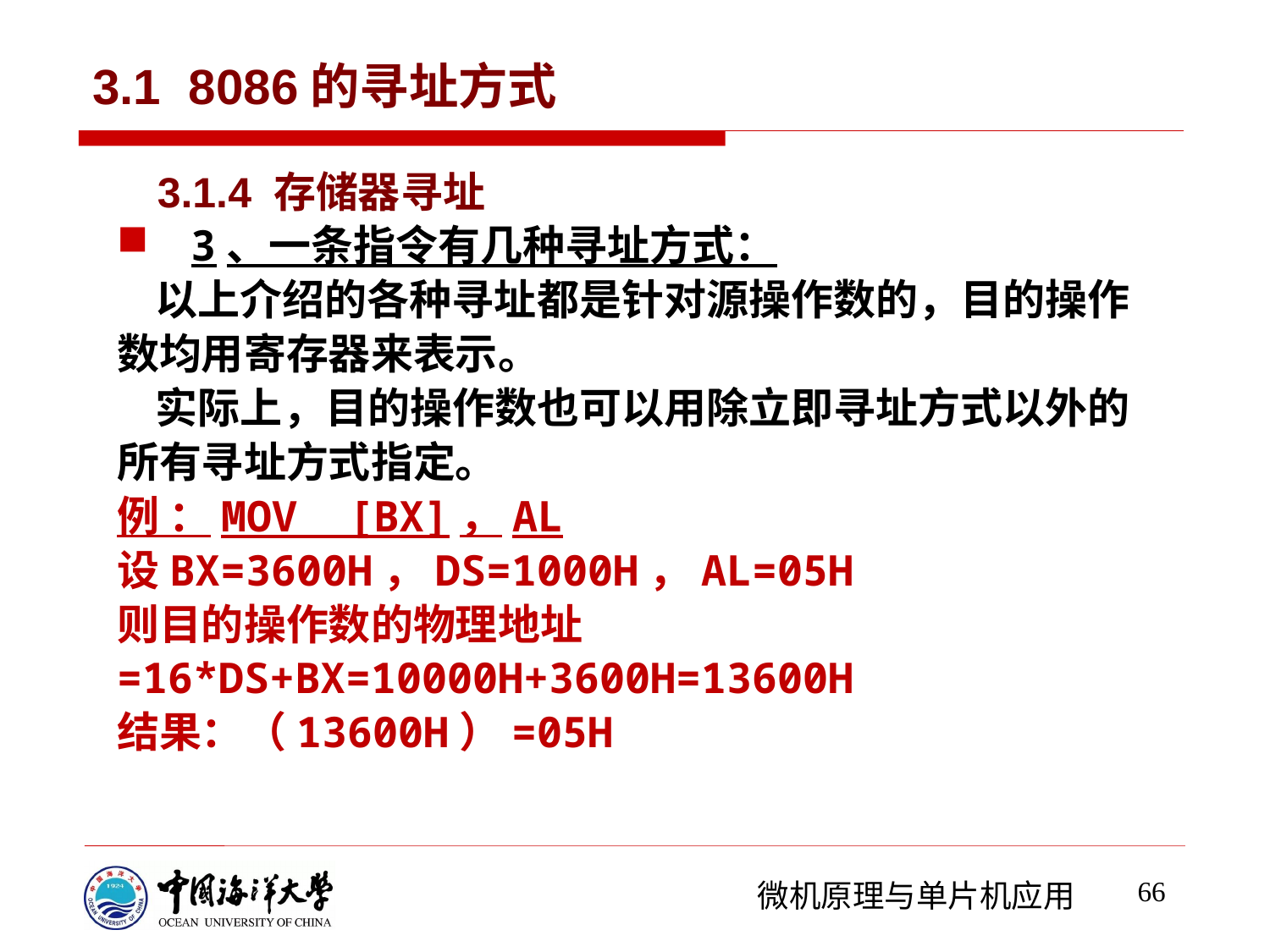

# 3.1  8086的寻址方式
3.1.4 存储器寻址
3、一条指令有几种寻址方式：
   以上介绍的各种寻址都是针对源操作数的，目的操作
数均用寄存器来表示。
   实际上，目的操作数也可以用除立即寻址方式以外的
所有寻址方式指定。
例 ：MOV  [BX]，AL
设BX=3600H，DS=1000H，AL=05H
则目的操作数的物理地址
=16*DS+BX=10000H+3600H=13600H
结果：（13600H）=05H

66